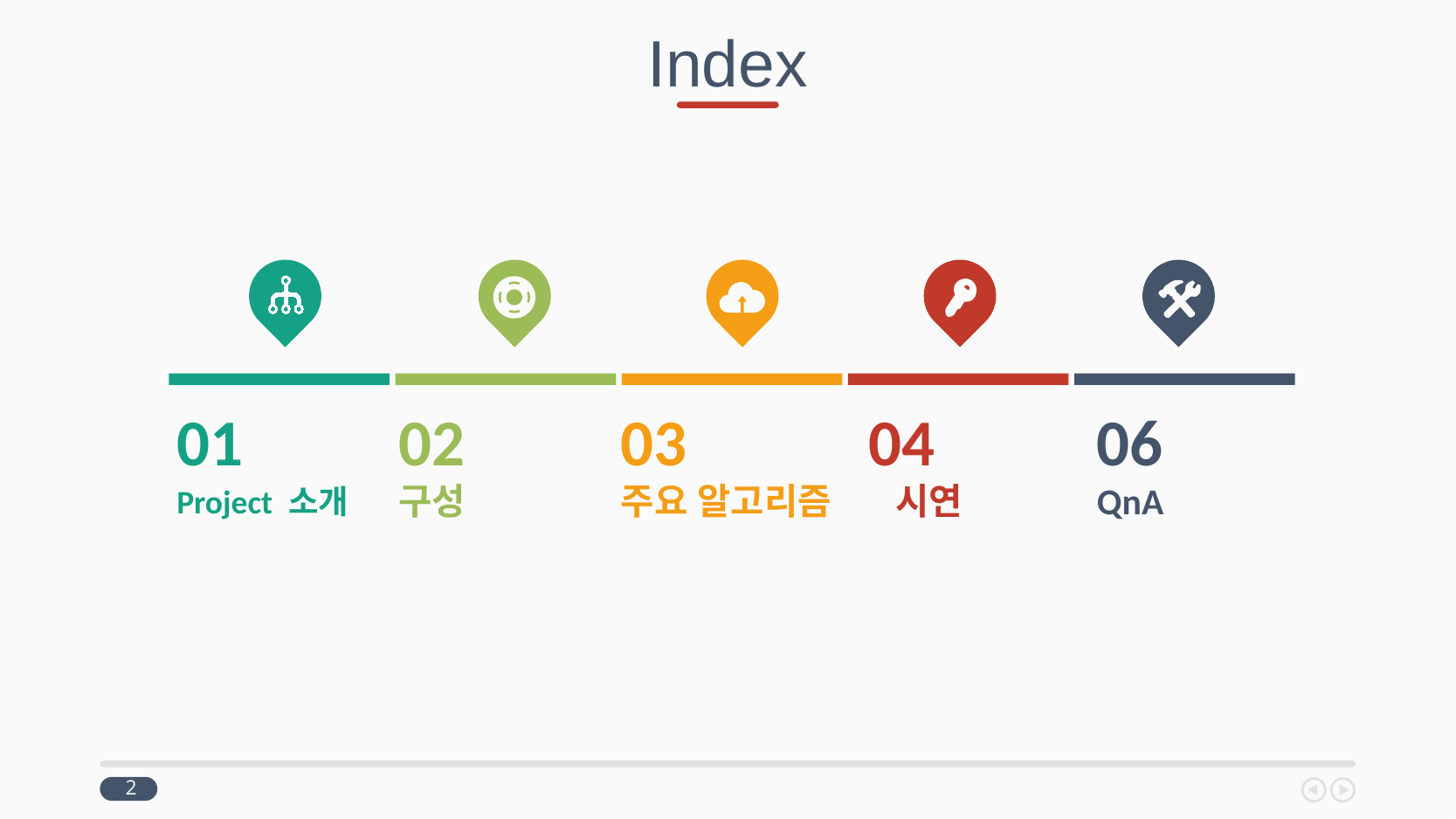

# Index

01

Project 소개
02
구성

03
주요 알고리즘
04
  시연

06
QnA

2